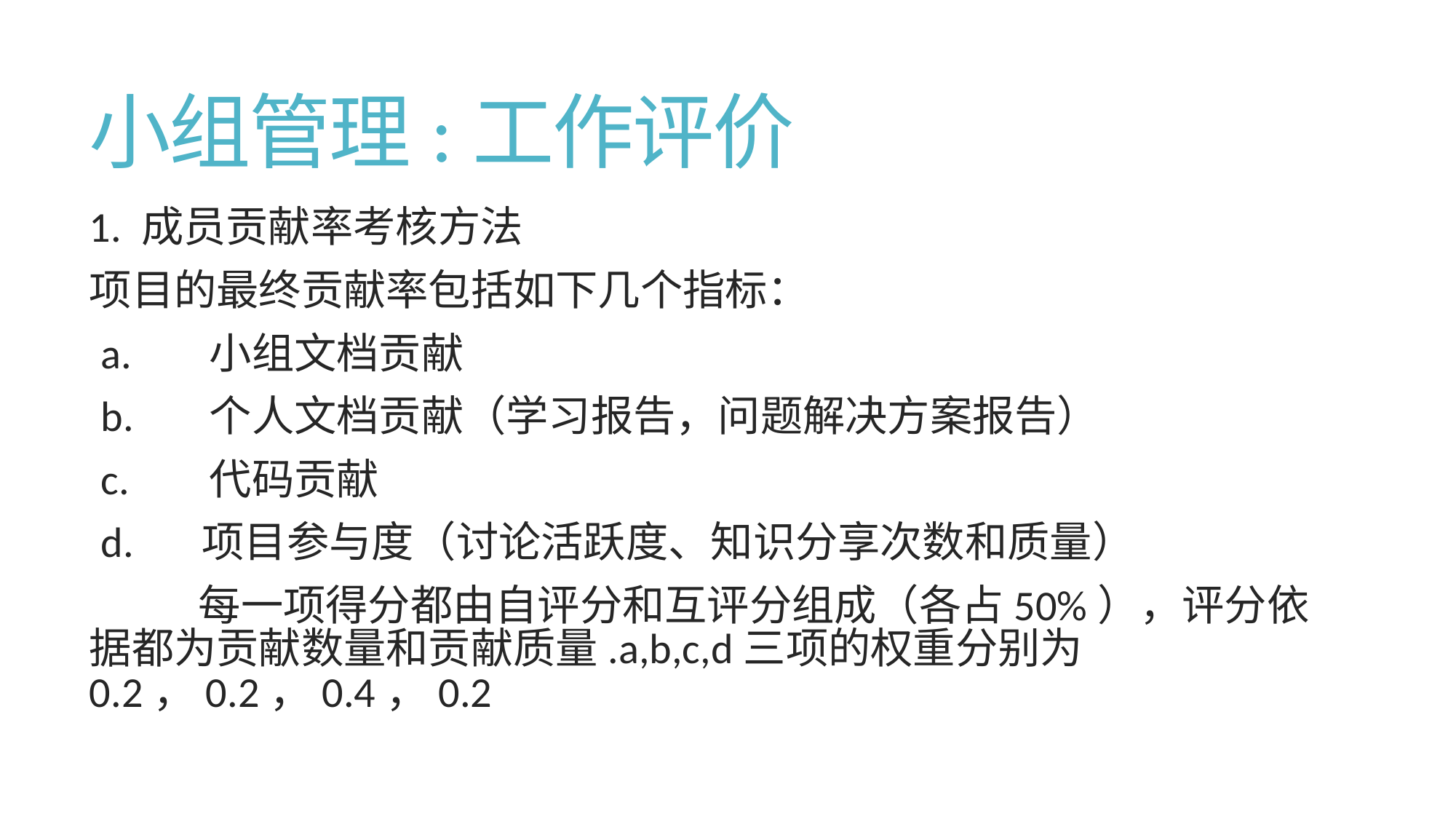

# 小组管理:工作评价
1. 成员贡献率考核方法
项目的最终贡献率包括如下几个指标：
a.	小组文档贡献
b.	个人文档贡献（学习报告，问题解决方案报告）
c.	代码贡献
d.      项目参与度（讨论活跃度、知识分享次数和质量）
	每一项得分都由自评分和互评分组成（各占50%），评分依据都为贡献数量和贡献质量.a,b,c,d三项的权重分别为0.2，0.2，0.4，0.2